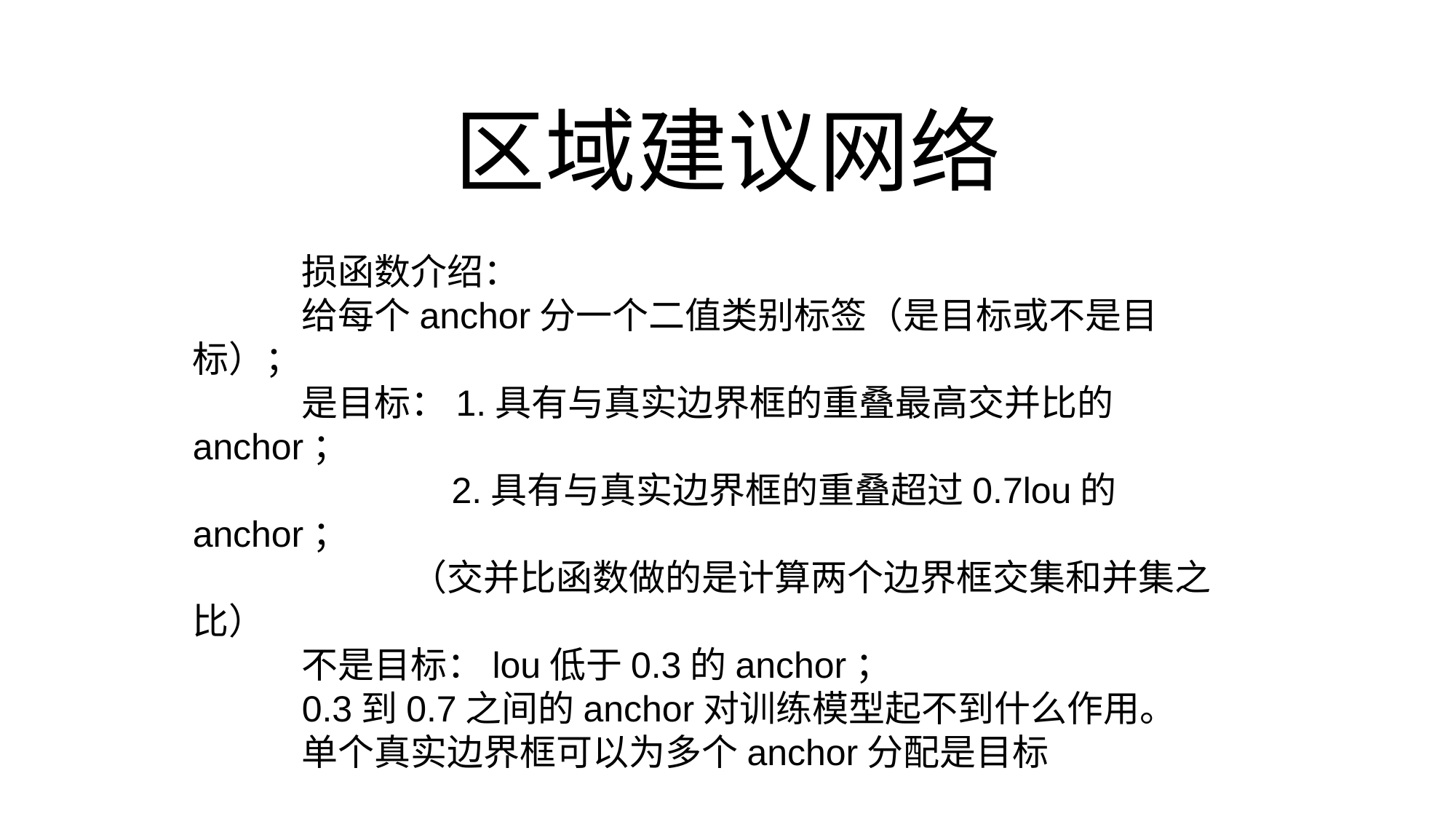

# 区域建议网络
	损函数介绍：
	给每个anchor分一个二值类别标签（是目标或不是目标）；
	是目标：1.具有与真实边界框的重叠最高交并比的anchor；
		    2.具有与真实边界框的重叠超过0.7lou的anchor；
		（交并比函数做的是计算两个边界框交集和并集之比）
	不是目标：lou低于0.3的anchor；
	0.3到0.7之间的anchor对训练模型起不到什么作用。
	单个真实边界框可以为多个anchor分配是目标